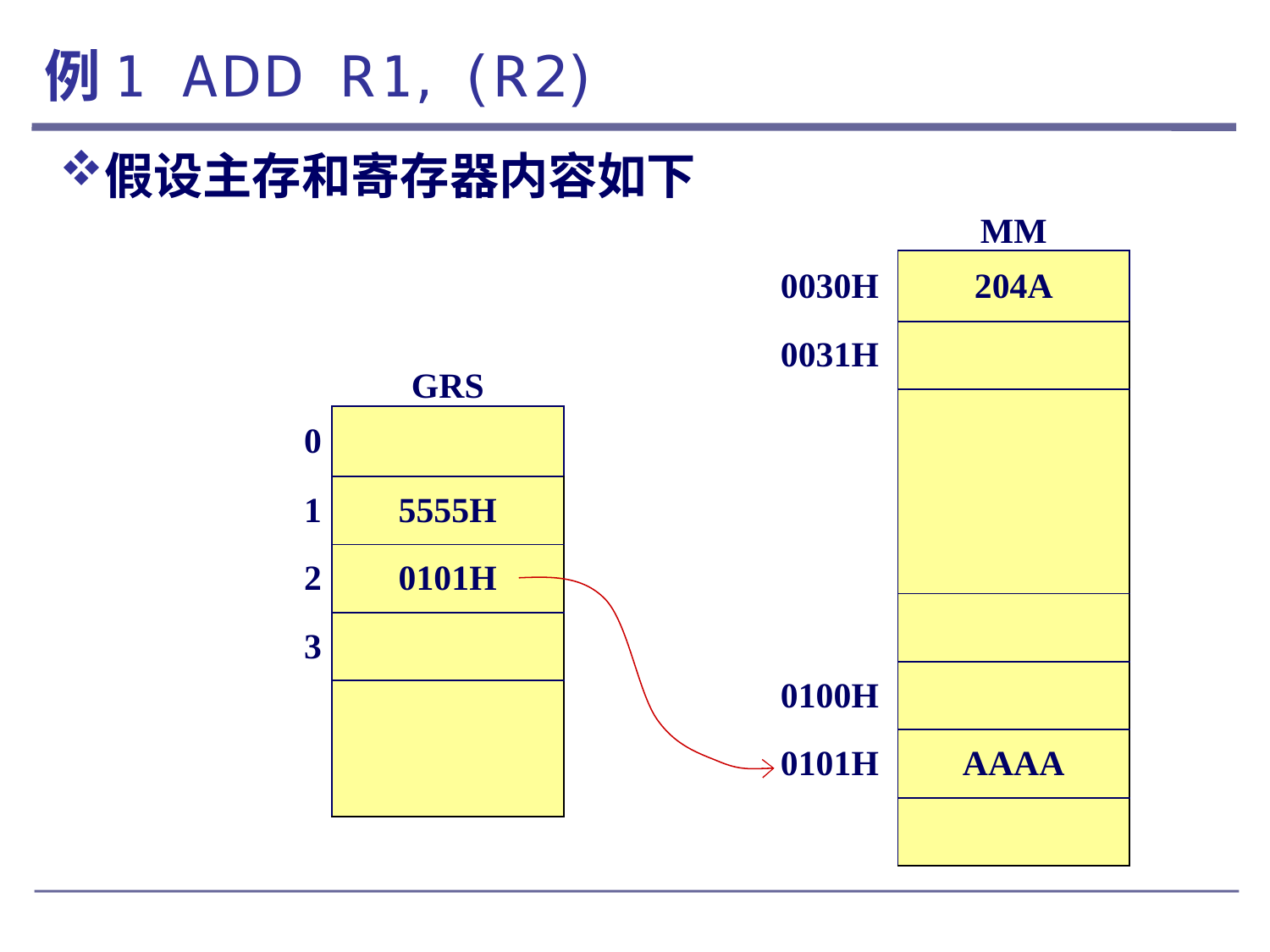

# 例1  ADD  R1,  (R2)
假设主存和寄存器内容如下

|  | MM |
| --- | --- |
| 0030H | 204A |
| 0031H |  |
|  |  |
|  |  |
| 0100H |  |
| 0101H | AAAA |
|  |  |
|  | GRS |
| --- | --- |
| 0 |  |
| 1 | 5555H |
| 2 | 0101H |
| 3 |  |
|  |  |
|  |  |

18